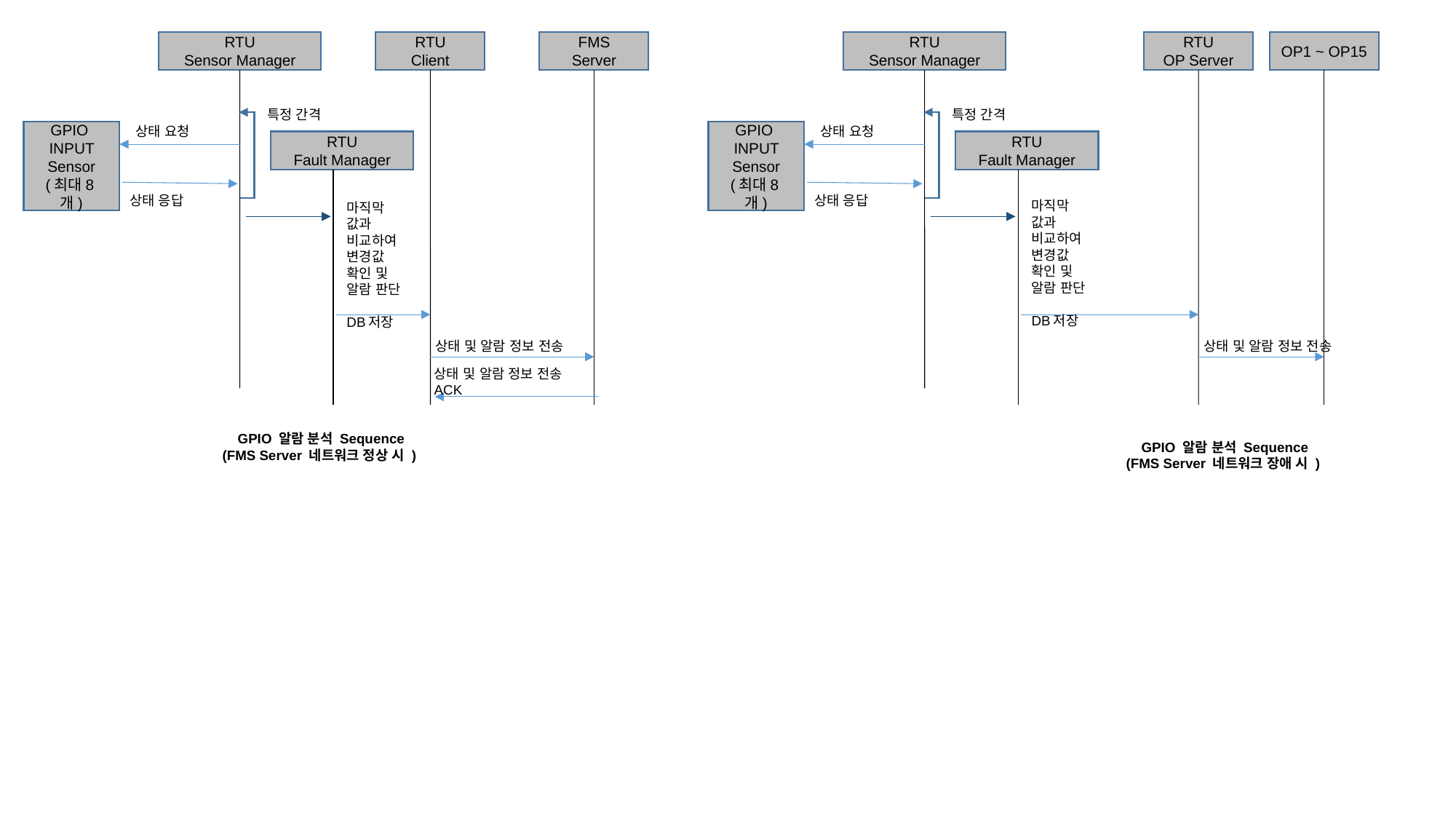

RTU
Sensor Manager
RTU
Client
FMS
Server
RTU
Sensor Manager
RTU
OP Server
OP1 ~ OP15
특정 간격
특정 간격

상태 요청
상태 요청
GPIO
INPUT Sensor
(최대8개)
GPIO
INPUT Sensor
(최대8개)
RTU
Fault Manager
RTU
Fault Manager
상태 응답
상태 응답
마직막 값과 비교하여 변경값 확인 및 알람 판단

DB저장
마직막 값과 비교하여 변경값 확인 및 알람 판단

DB저장
상태 및 알람 정보 전송
상태 및 알람 정보 전송
상태 및 알람 정보 전송 ACK
GPIO 알람 분석 Sequence
(FMS Server 네트워크 정상 시 )
GPIO 알람 분석 Sequence
(FMS Server 네트워크 장애 시 )